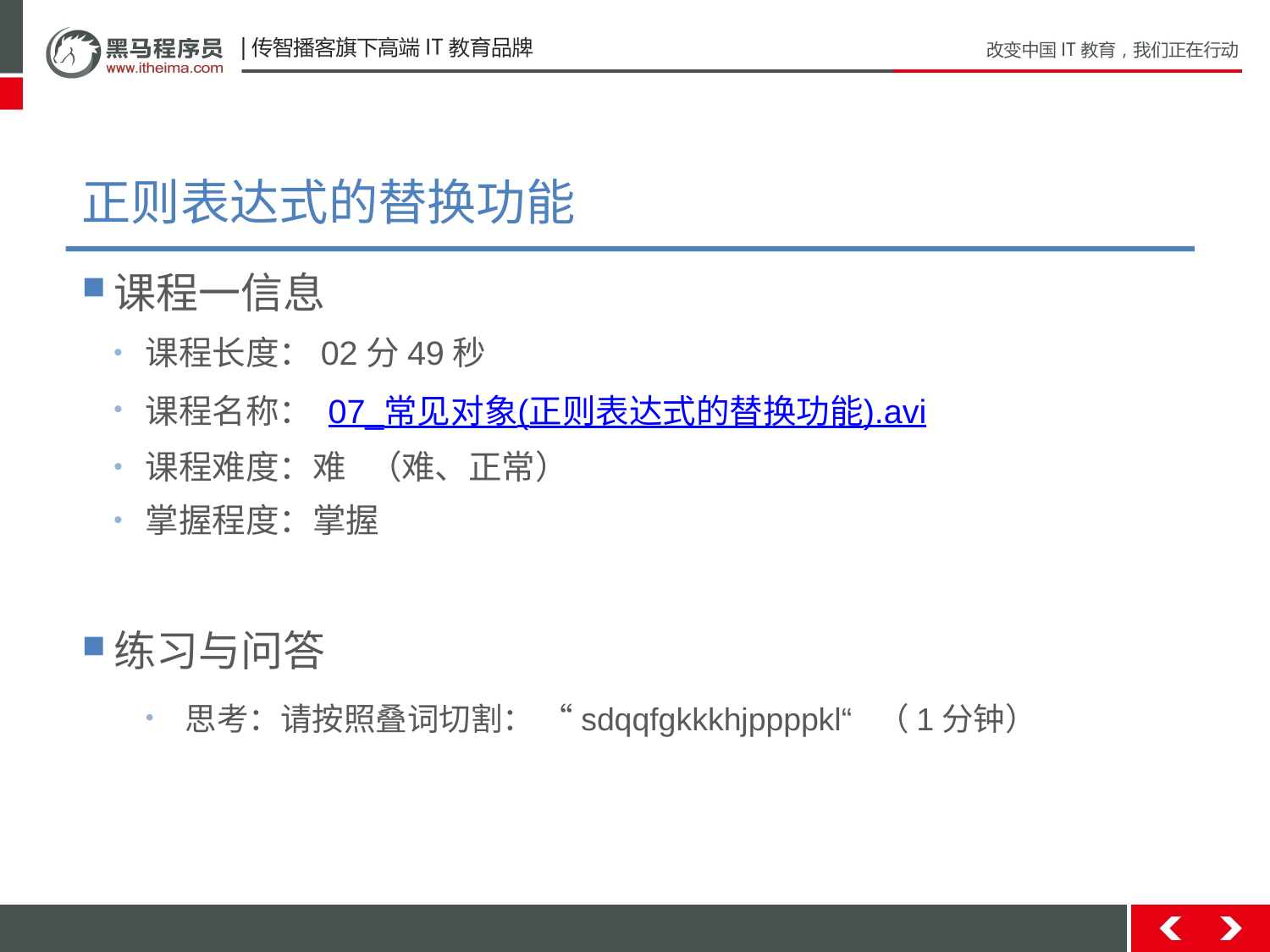

# 正则表达式的替换功能
课程一信息
课程长度：02分49秒
课程名称： 07_常见对象(正则表达式的替换功能).avi
课程难度：难   （难、正常）
掌握程度：掌握

练习与问答
思考：请按照叠词切割： “sdqqfgkkkhjppppkl“  （1分钟）